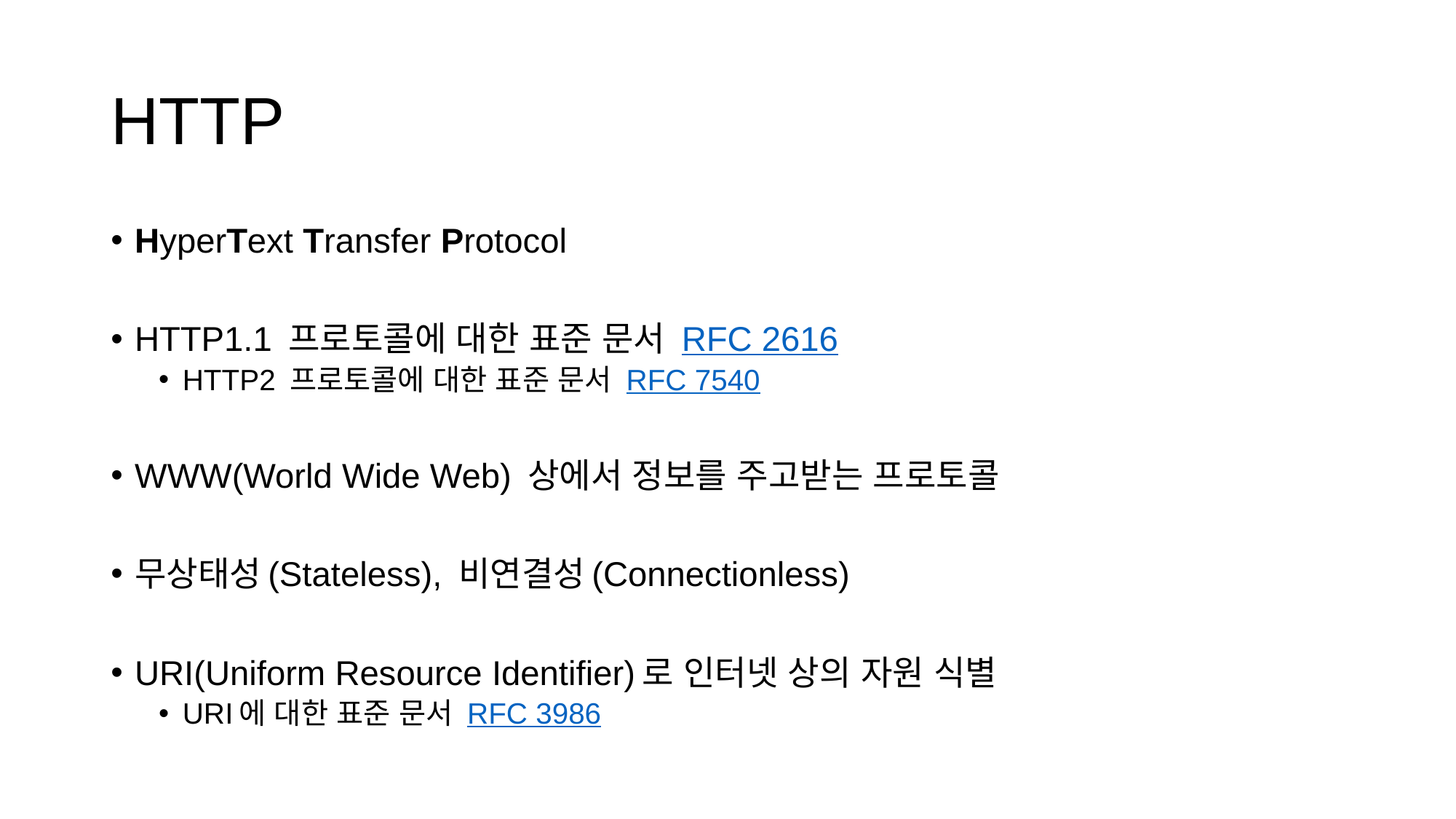

# HTTP
HyperText Transfer Protocol

HTTP1.1 프로토콜에 대한 표준 문서 RFC 2616
HTTP2 프로토콜에 대한 표준 문서 RFC 7540

WWW(World Wide Web) 상에서 정보를 주고받는 프로토콜

무상태성(Stateless), 비연결성(Connectionless)

URI(Uniform Resource Identifier)로 인터넷 상의 자원 식별
URI에 대한 표준 문서 RFC 3986